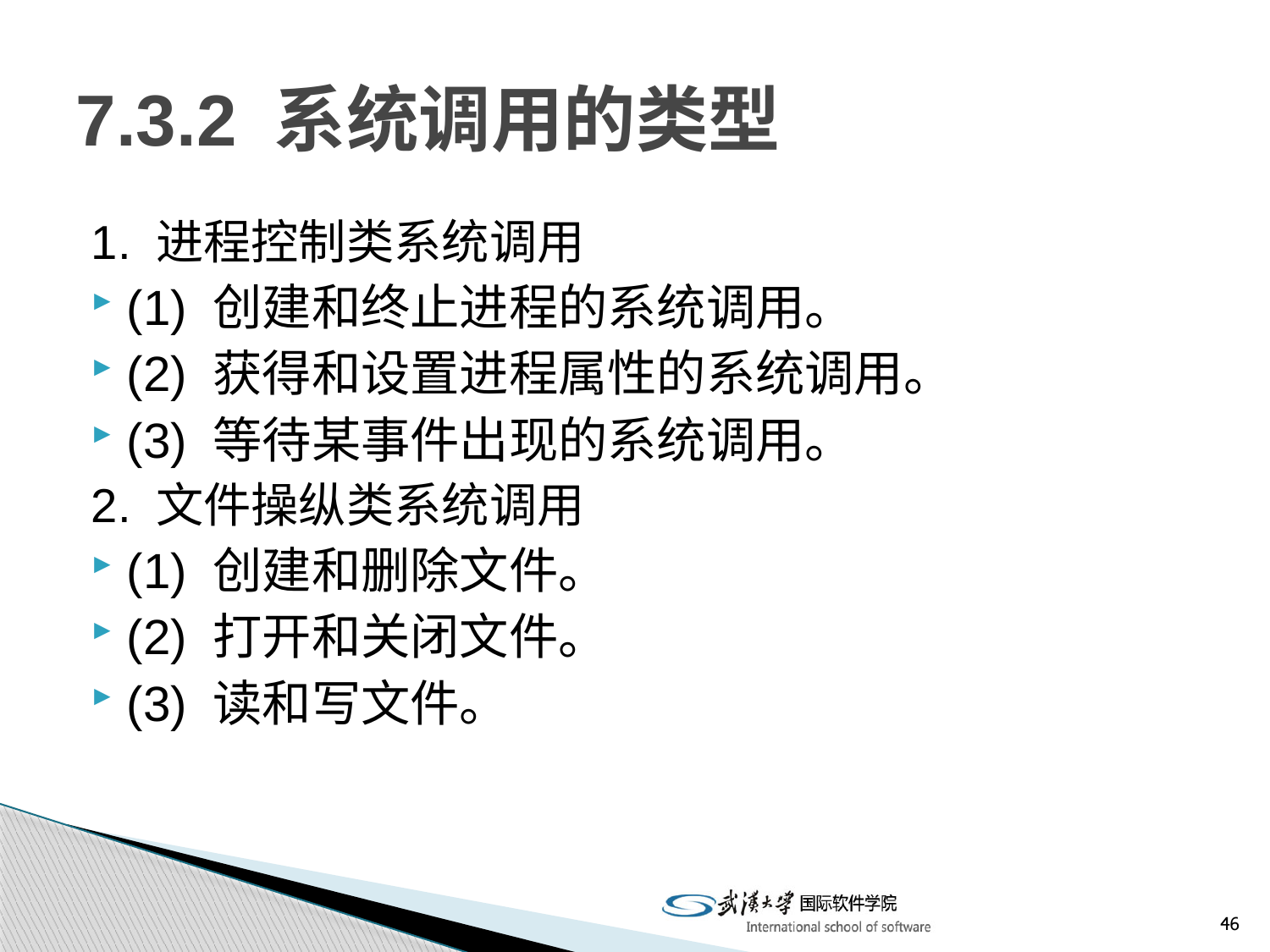

# 7.3.2 系统调用的类型
1. 进程控制类系统调用
(1) 创建和终止进程的系统调用。
(2) 获得和设置进程属性的系统调用。
(3) 等待某事件出现的系统调用。
2. 文件操纵类系统调用
(1) 创建和删除文件。
(2) 打开和关闭文件。
(3) 读和写文件。

46